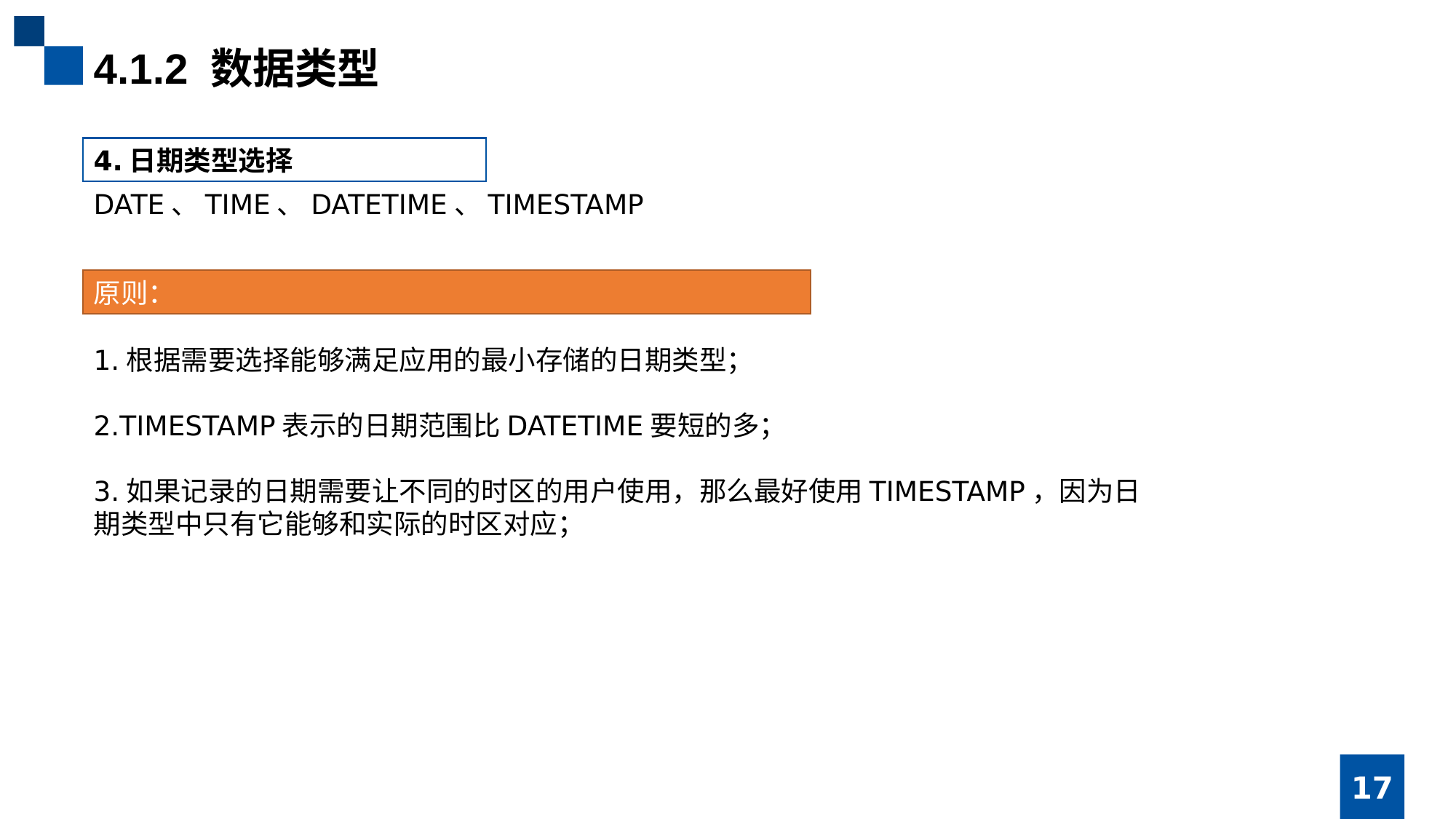

4.1.2 数据类型
4.日期类型选择
DATE、TIME、DATETIME、TIMESTAMP
原则：
1.根据需要选择能够满足应用的最小存储的日期类型；

2.TIMESTAMP表示的日期范围比DATETIME要短的多；

3.如果记录的日期需要让不同的时区的用户使用，那么最好使用TIMESTAMP，因为日期类型中只有它能够和实际的时区对应；
17